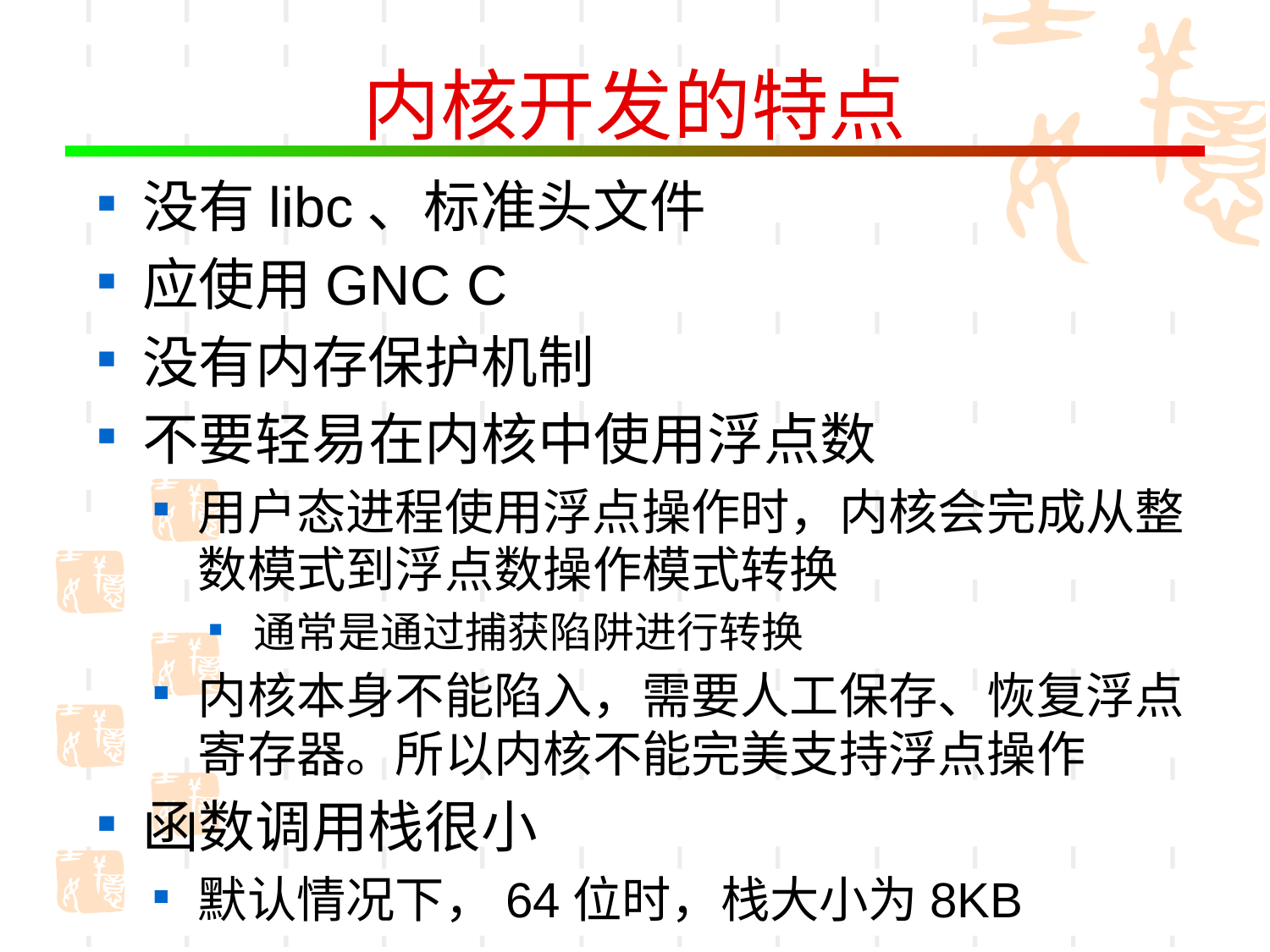

# 内核开发的特点
没有libc、标准头文件
应使用GNC C
没有内存保护机制
不要轻易在内核中使用浮点数
用户态进程使用浮点操作时，内核会完成从整数模式到浮点数操作模式转换
通常是通过捕获陷阱进行转换
内核本身不能陷入，需要人工保存、恢复浮点寄存器。所以内核不能完美支持浮点操作
函数调用栈很小
默认情况下，64位时，栈大小为8KB